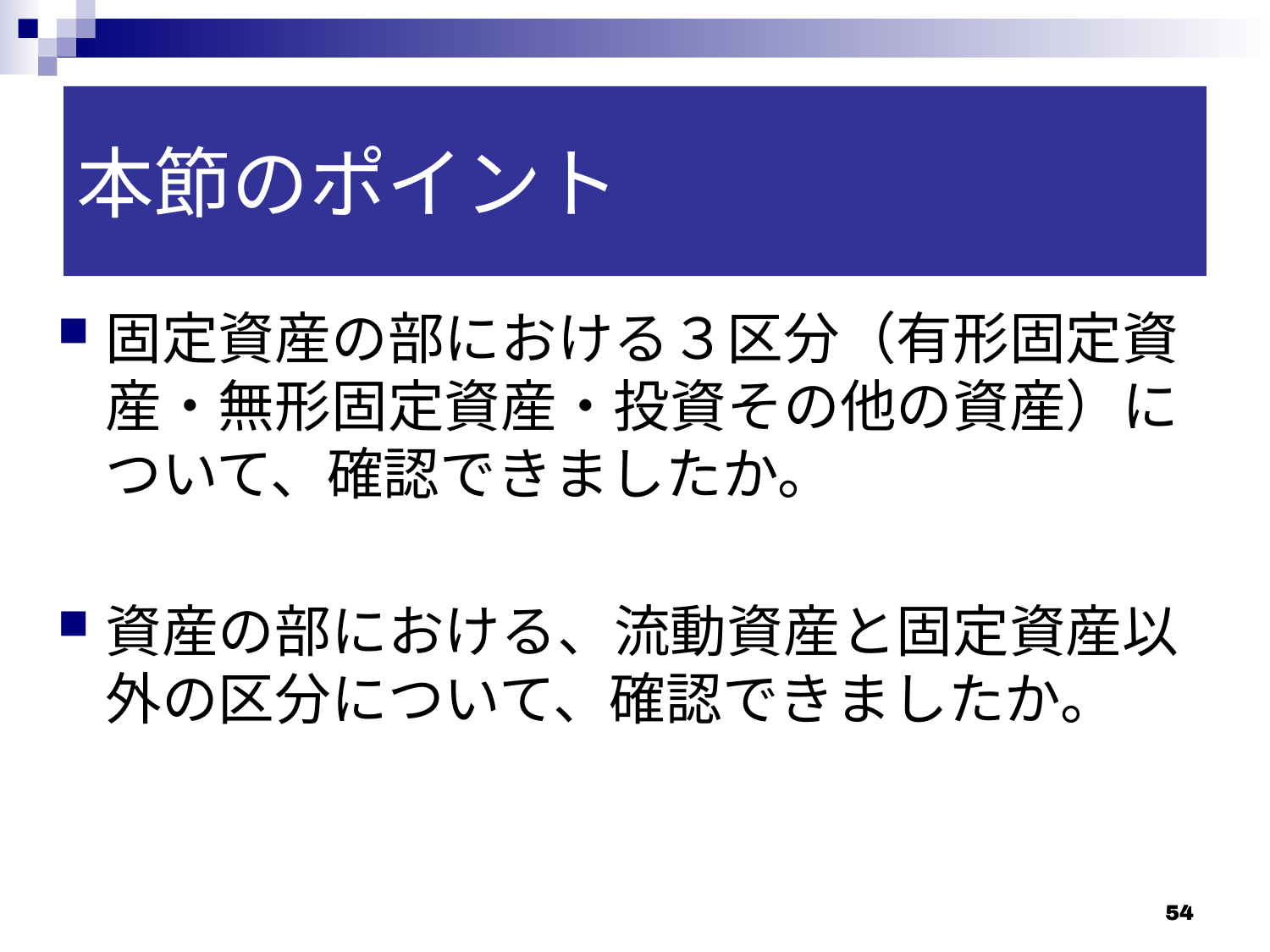

本節のポイント
固定資産の部における３区分（有形固定資産・無形固定資産・投資その他の資産）について、確認できましたか。

資産の部における、流動資産と固定資産以外の区分について、確認できましたか。
54
54